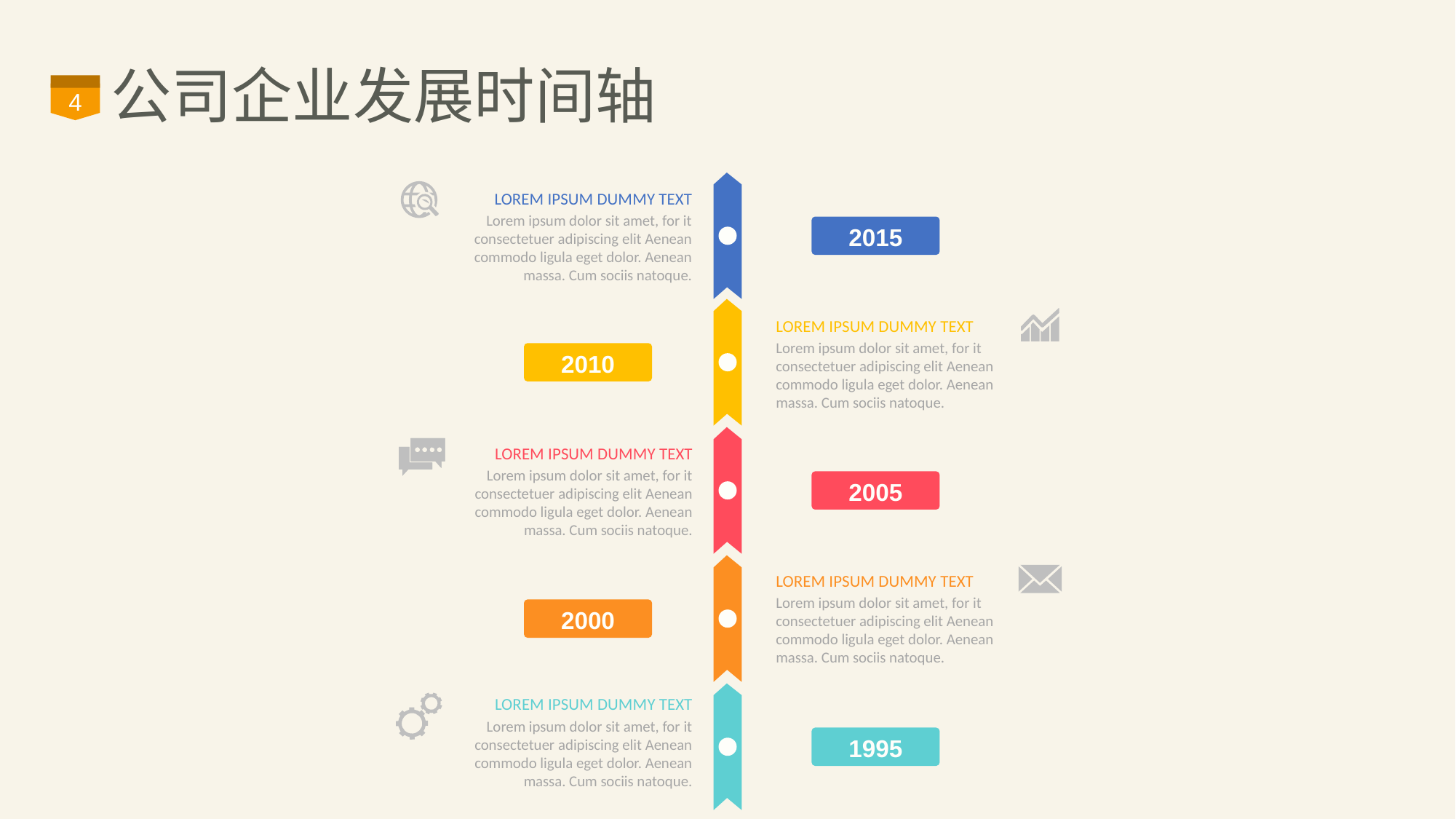

# 公司企业发展时间轴
4

LOREM IPSUM DUMMY TEXT
Lorem ipsum dolor sit amet, for it consectetuer adipiscing elit Aenean commodo ligula eget dolor. Aenean massa. Cum sociis natoque.
2015

LOREM IPSUM DUMMY TEXT
Lorem ipsum dolor sit amet, for it consectetuer adipiscing elit Aenean commodo ligula eget dolor. Aenean massa. Cum sociis natoque.
2010

LOREM IPSUM DUMMY TEXT
Lorem ipsum dolor sit amet, for it consectetuer adipiscing elit Aenean commodo ligula eget dolor. Aenean massa. Cum sociis natoque.

2005

LOREM IPSUM DUMMY TEXT
Lorem ipsum dolor sit amet, for it consectetuer adipiscing elit Aenean commodo ligula eget dolor. Aenean massa. Cum sociis natoque.

2000

LOREM IPSUM DUMMY TEXT
Lorem ipsum dolor sit amet, for it consectetuer adipiscing elit Aenean commodo ligula eget dolor. Aenean massa. Cum sociis natoque.

1995